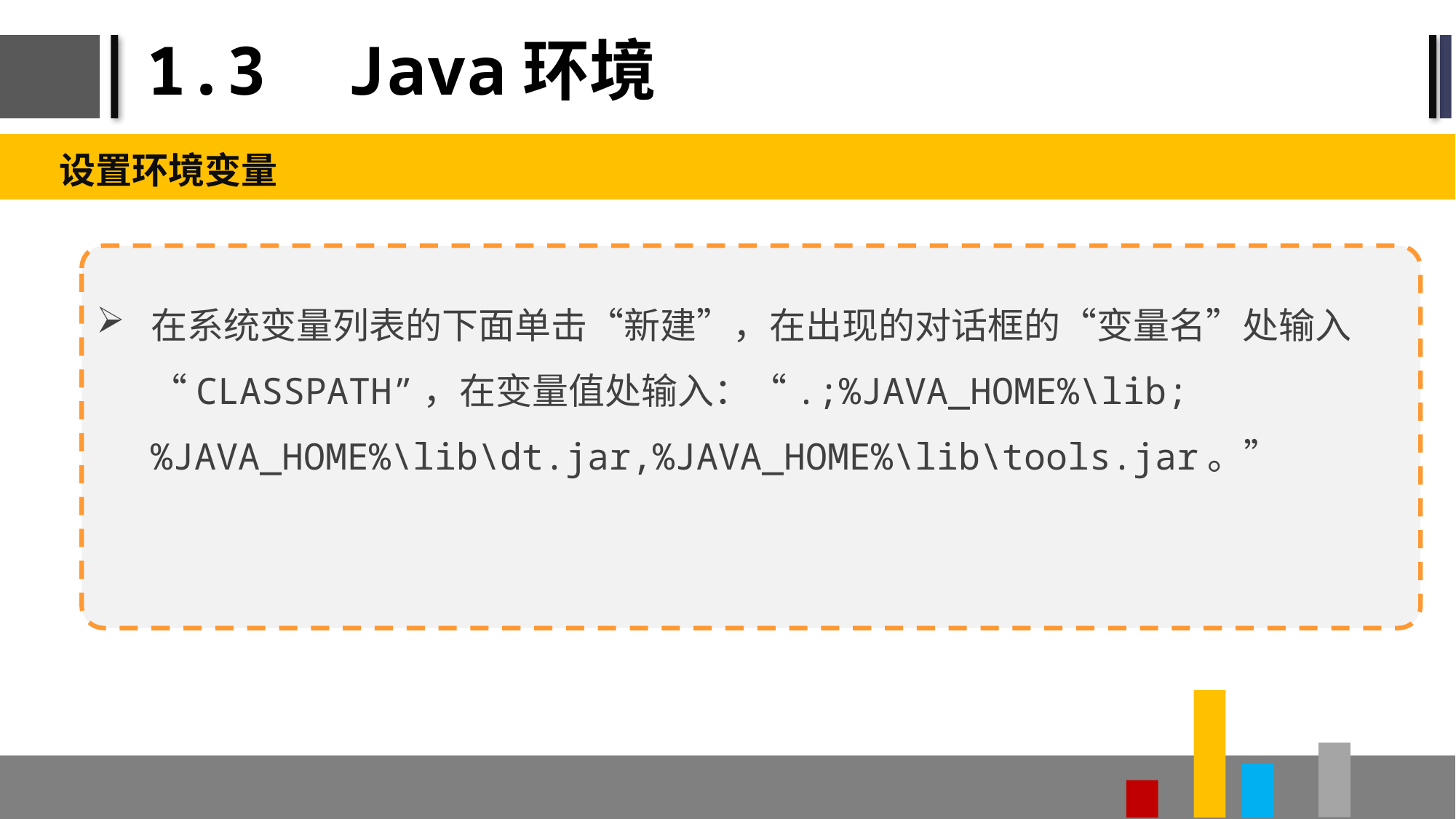

# 1.3  Java环境
设置环境变量

在系统变量列表的下面单击“新建”，在出现的对话框的“变量名”处输入“CLASSPATH”，在变量值处输入：“.;%JAVA_HOME%\lib; %JAVA_HOME%\lib\dt.jar,%JAVA_HOME%\lib\tools.jar。”